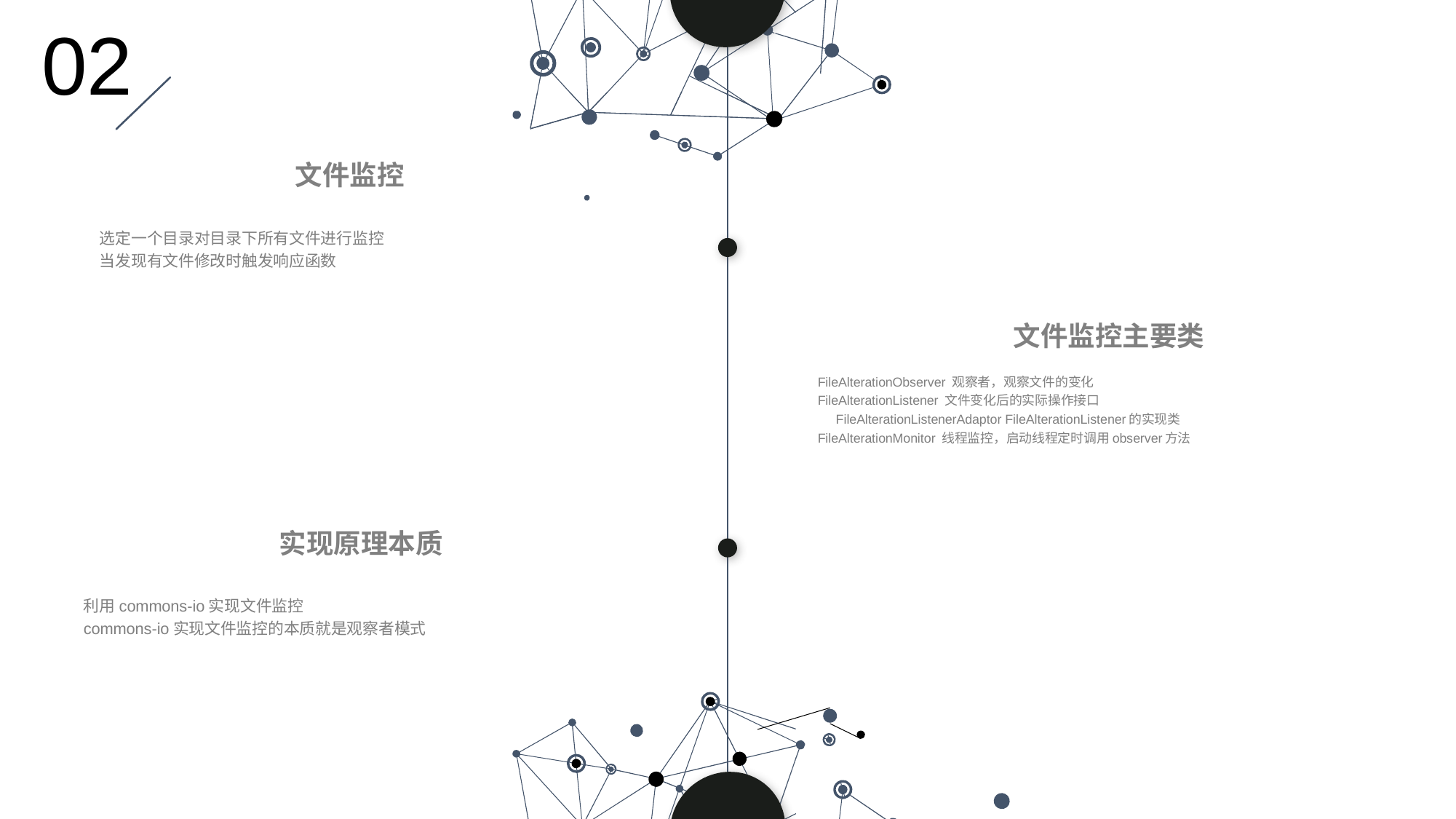

02
文件监控
选定一个目录对目录下所有文件进行监控
当发现有文件修改时触发响应函数

文件监控主要类
FileAlterationObserver 观察者，观察文件的变化
FileAlterationListener 文件变化后的实际操作接口
     FileAlterationListenerAdaptor FileAlterationListener的实现类
FileAlterationMonitor 线程监控，启动线程定时调用observer方法
实现原理本质
利用commons-io实现文件监控
commons-io实现文件监控的本质就是观察者模式